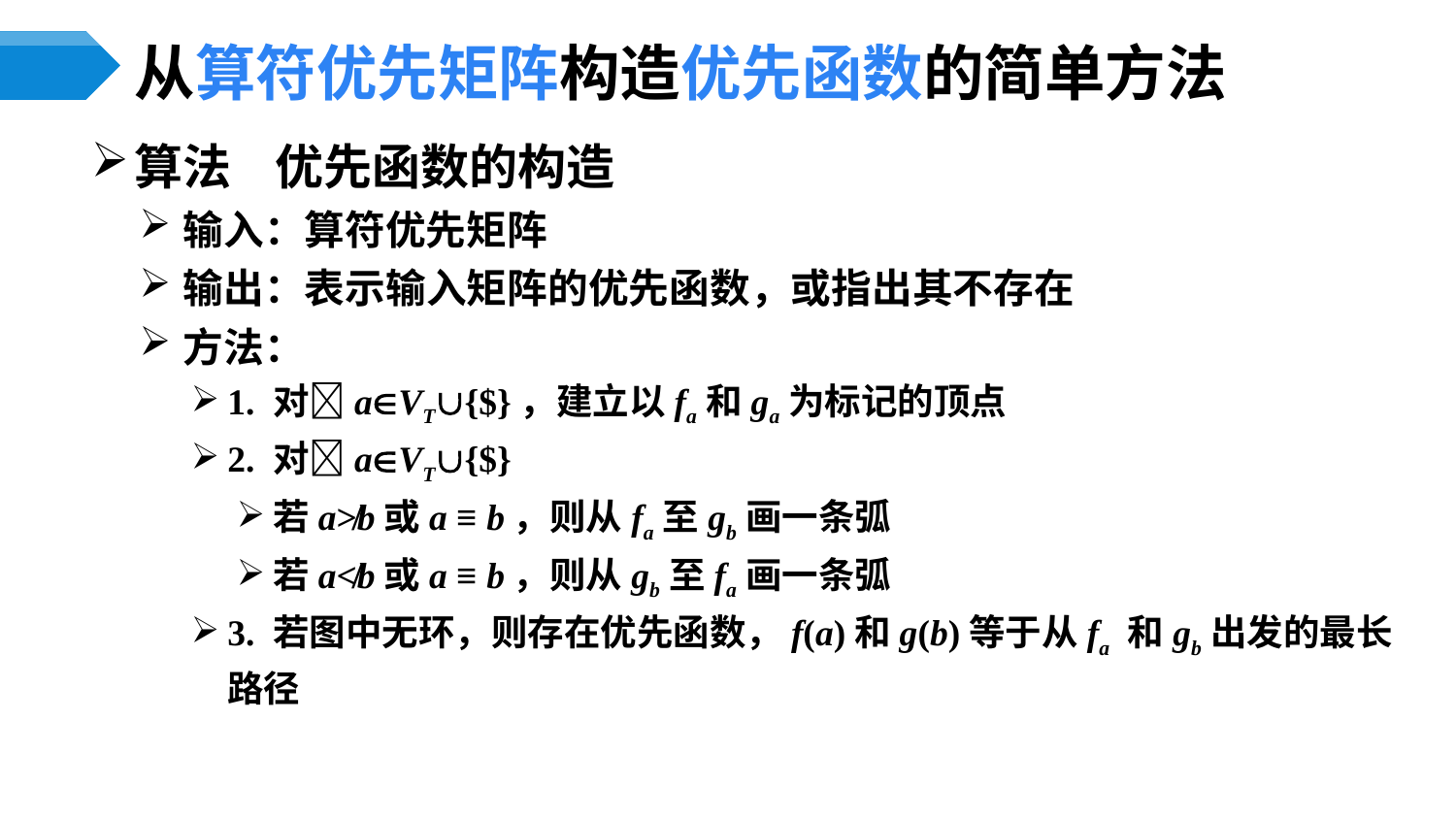

# 从算符优先矩阵构造优先函数的简单方法
算法    优先函数的构造
输入：算符优先矩阵
输出：表示输入矩阵的优先函数，或指出其不存在
方法：
1. 对∀a∈VT∪{$}，建立以fa和ga为标记的顶点
2. 对∀a∈VT∪{$}
若a≯b或a ≡ b，则从fa至gb画一条弧
若a≮b或a ≡ b，则从gb至fa画一条弧
3. 若图中无环，则存在优先函数，f(a)和g(b)等于从fa 和gb出发的最长路径